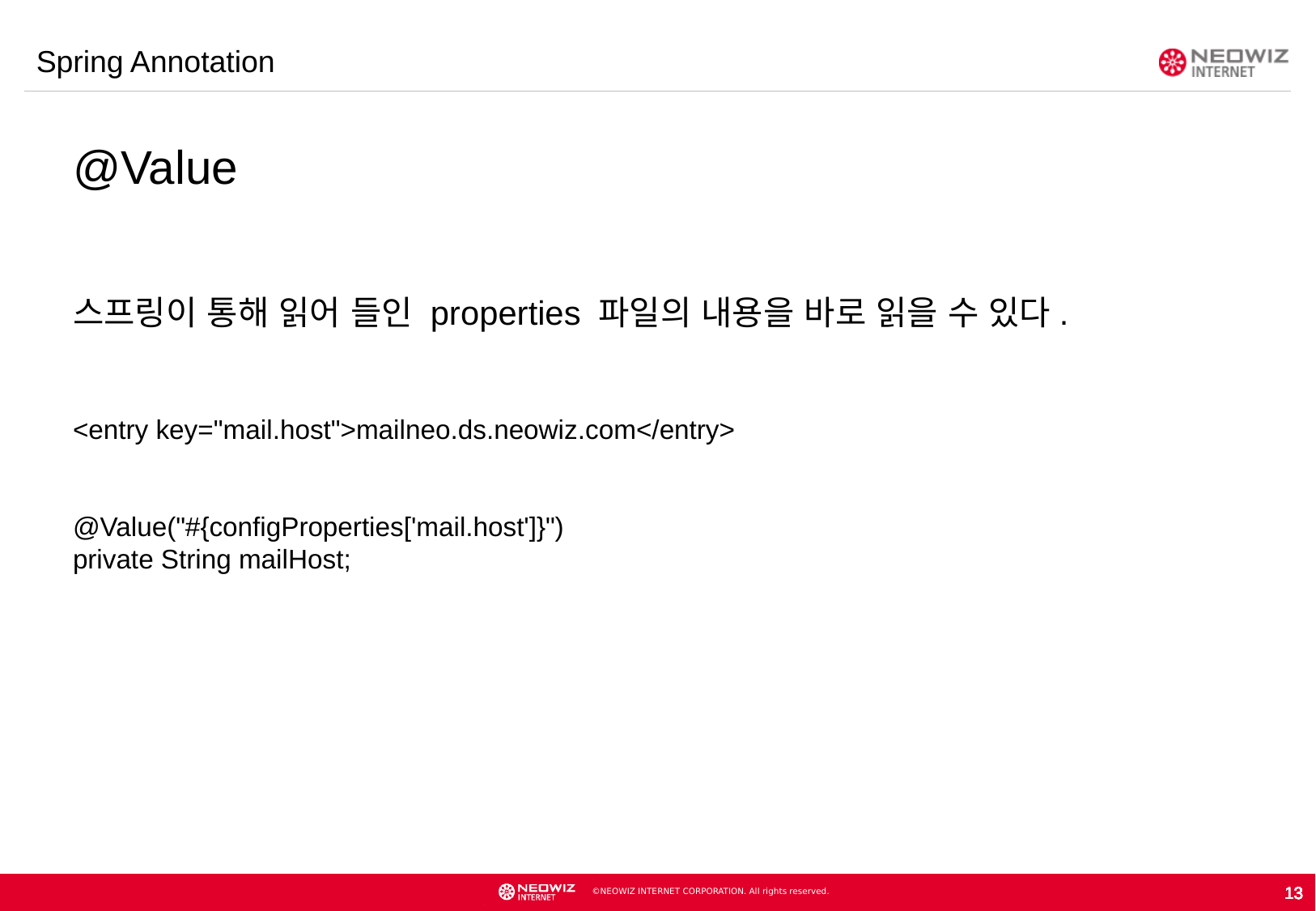

Spring Annotation

@Value

스프링이 통해 읽어 들인 properties 파일의 내용을 바로 읽을 수 있다.

<entry key="mail.host">mailneo.ds.neowiz.com</entry>

@Value("#{configProperties['mail.host']}")
private String mailHost;
13
13
13
13
13
13
13
13
13
13
13
13